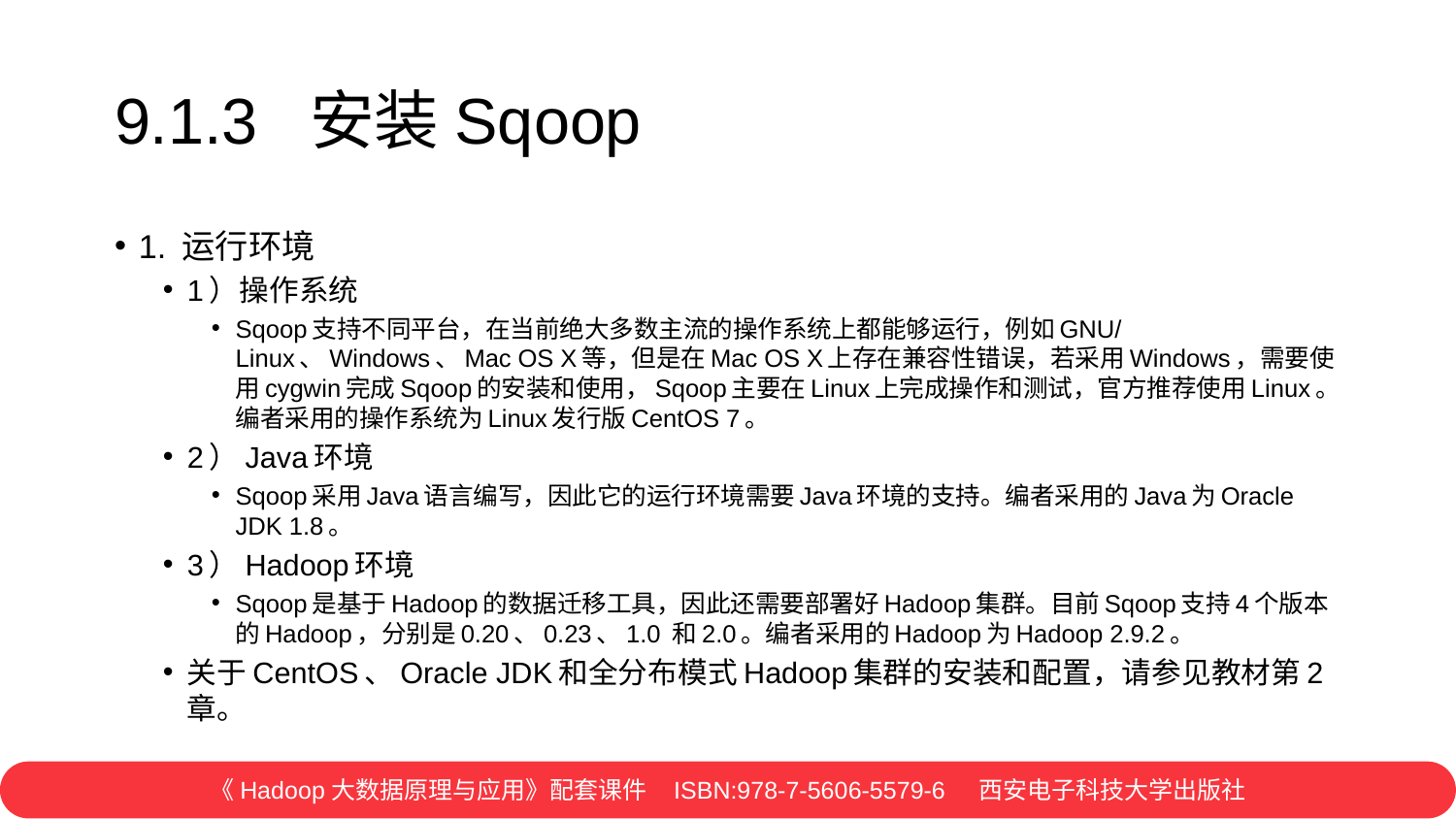

# 9.1.3  安装Sqoop
1. 运行环境
1）操作系统
Sqoop支持不同平台，在当前绝大多数主流的操作系统上都能够运行，例如GNU/Linux、Windows、Mac OS X等，但是在Mac OS X上存在兼容性错误，若采用Windows，需要使用cygwin完成Sqoop的安装和使用，Sqoop主要在Linux上完成操作和测试，官方推荐使用Linux。编者采用的操作系统为Linux发行版CentOS 7。
2）Java环境
Sqoop采用Java语言编写，因此它的运行环境需要Java环境的支持。编者采用的Java为Oracle JDK 1.8。
3）Hadoop环境
Sqoop是基于Hadoop的数据迁移工具，因此还需要部署好Hadoop集群。目前Sqoop支持4个版本的Hadoop，分别是0.20、0.23、1.0 和2.0。编者采用的Hadoop为Hadoop 2.9.2。
关于CentOS、Oracle JDK和全分布模式Hadoop集群的安装和配置，请参见教材第2章。